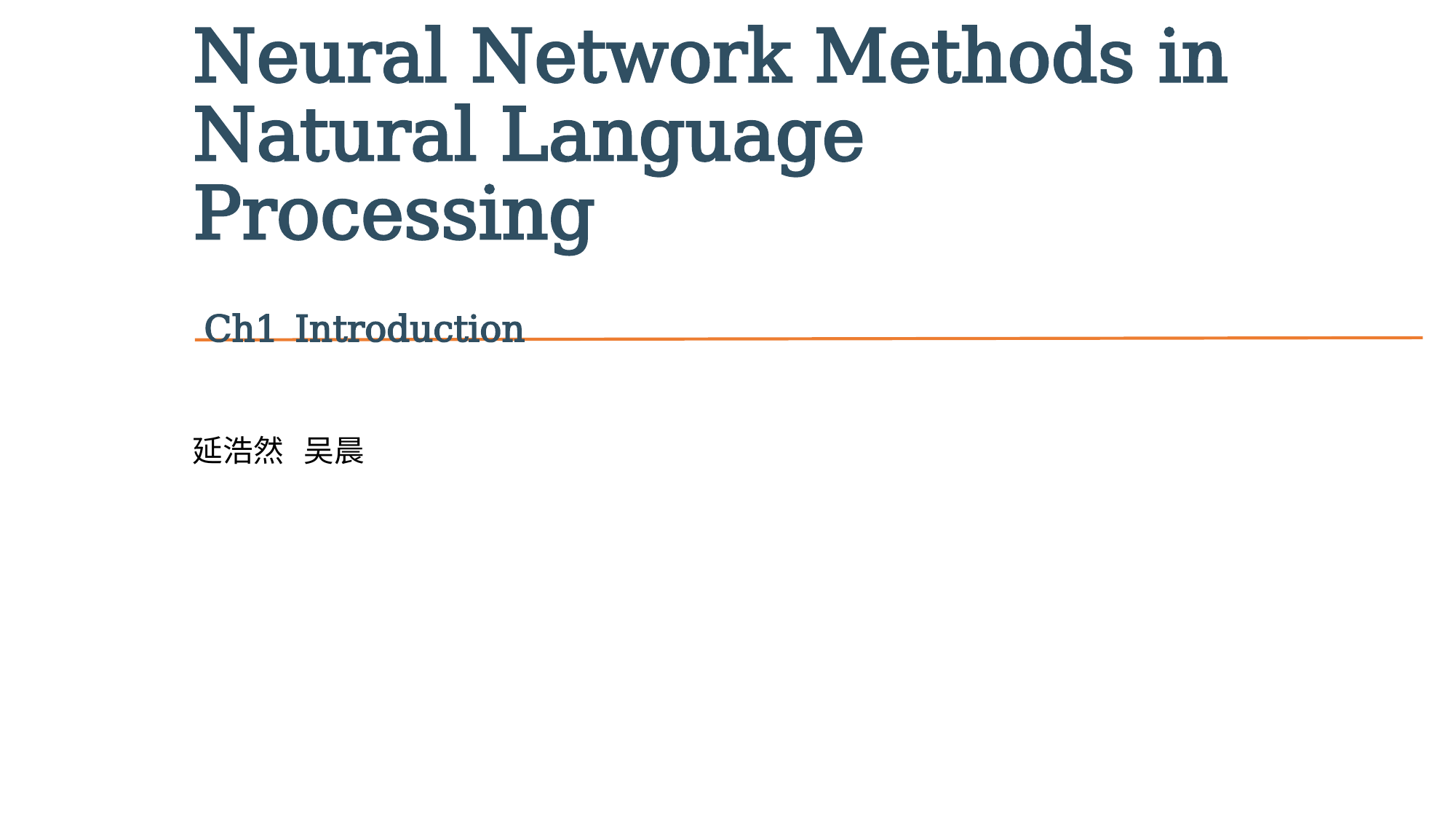

# Neural Network Methods in Natural Language Processing
Ch1  Introduction
延浩然   吴晨